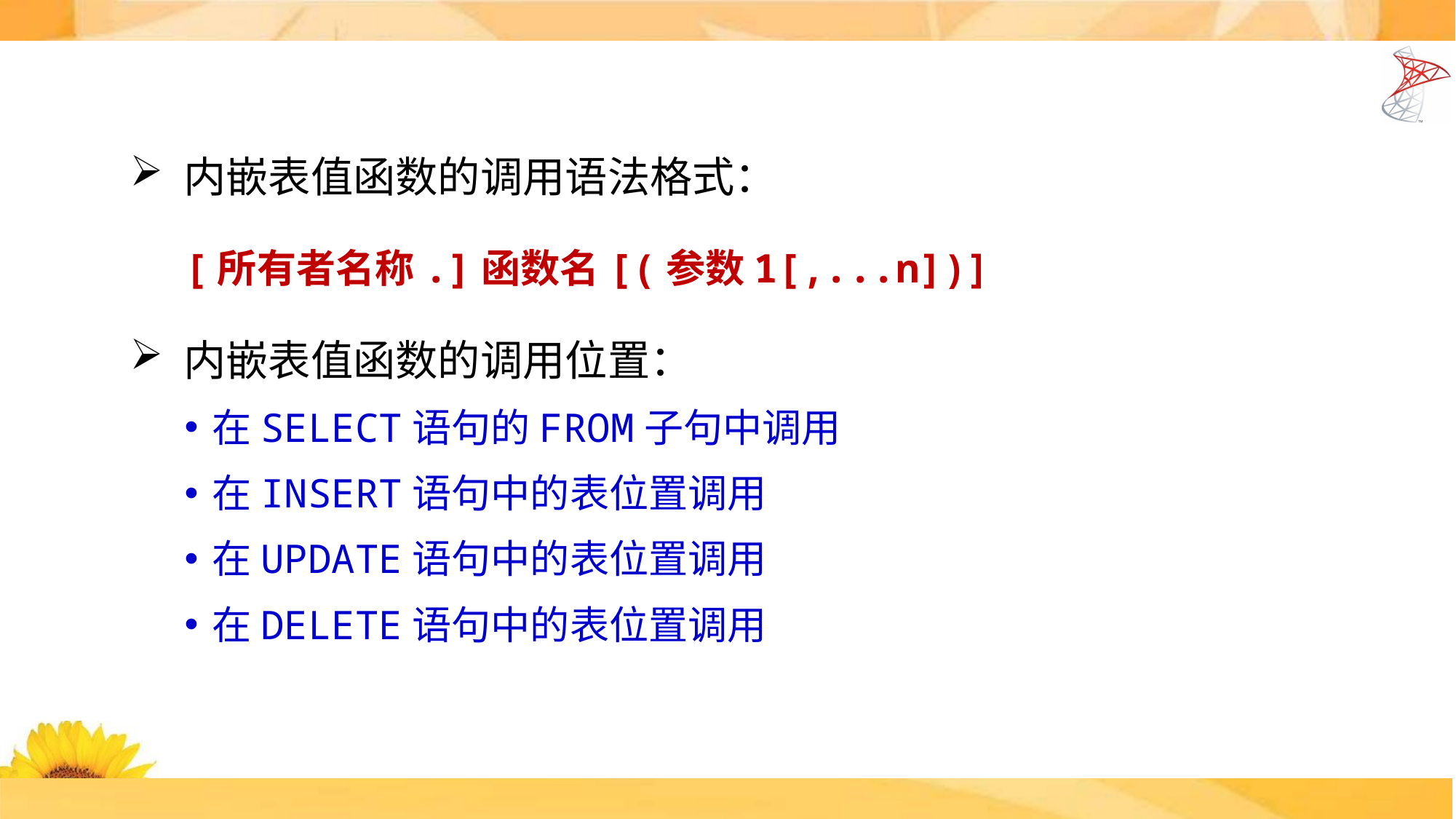

内嵌表值函数的调用语法格式：
[所有者名称.]函数名[(参数1[,...n])]
内嵌表值函数的调用位置：
在SELECT语句的FROM子句中调用
在INSERT语句中的表位置调用
在UPDATE语句中的表位置调用
在DELETE语句中的表位置调用